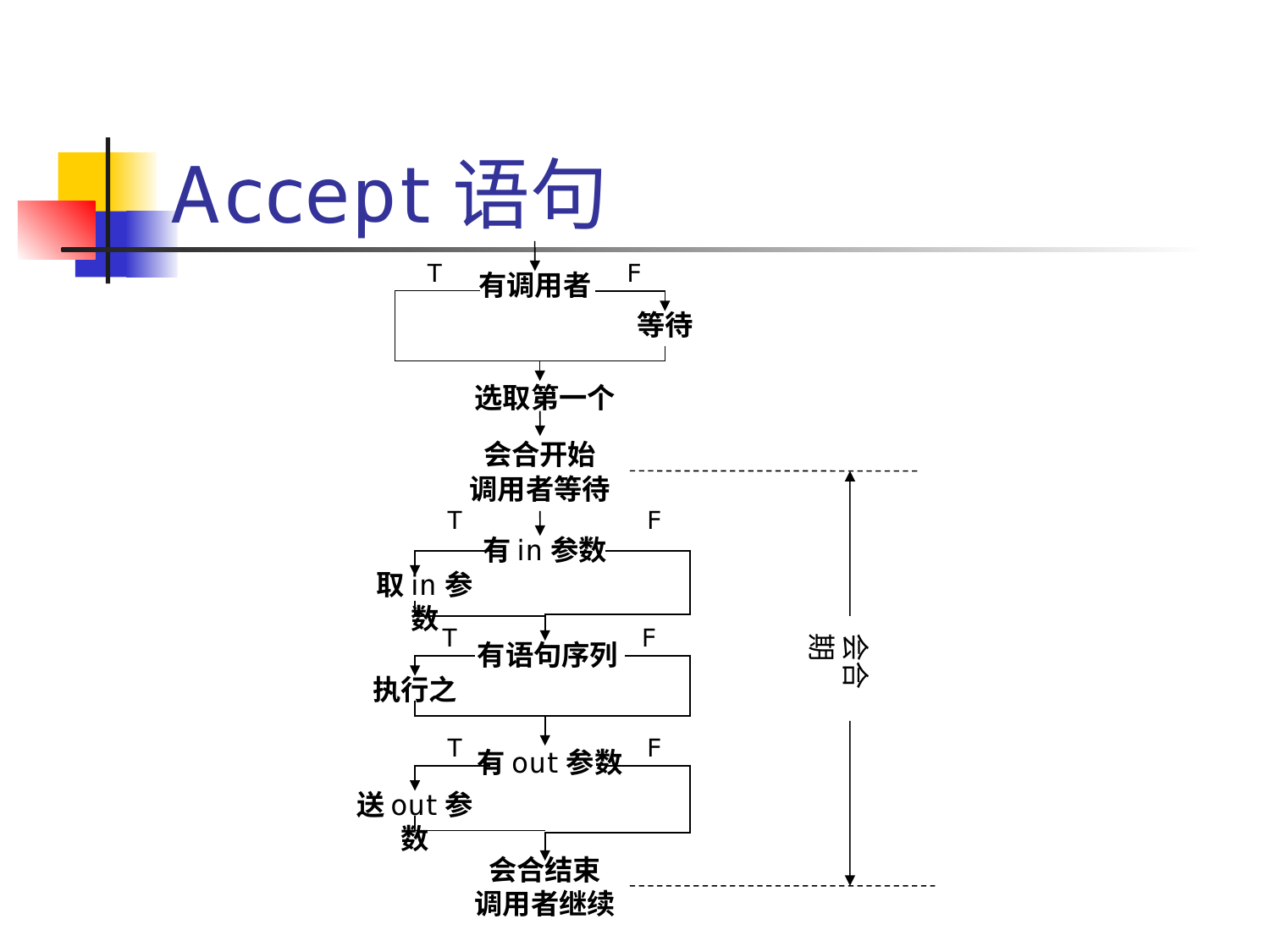

# Accept语句

T
F
有调用者

等待

选取第一个

会合开始
调用者等待

T
F

有in参数

取in参数

T
F
会合期
有语句序列

执行之

T
F
有out参数

送out参数

会合结束
调用者继续